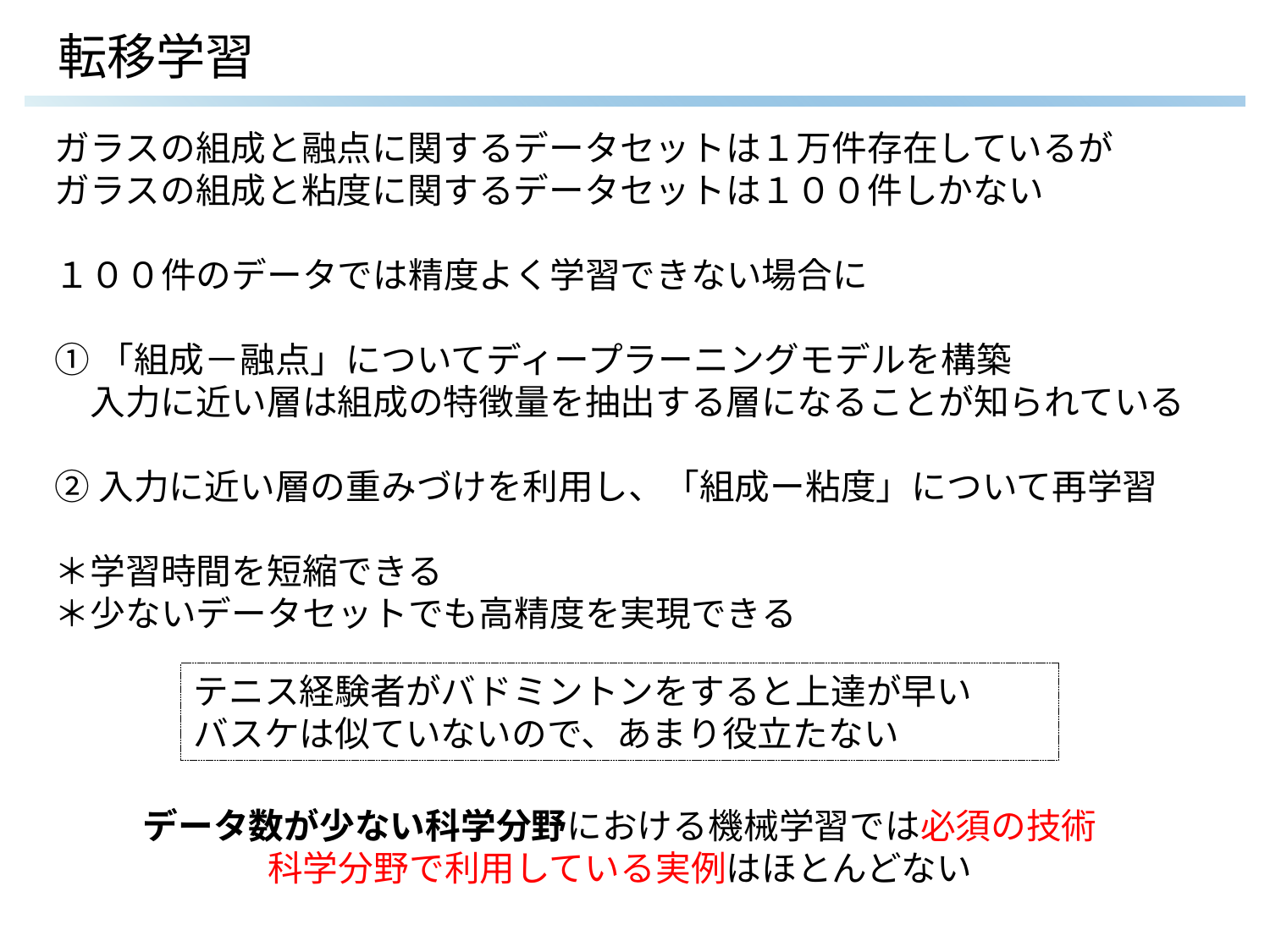

# 転移学習
ガラスの組成と融点に関するデータセットは１万件存在しているが
ガラスの組成と粘度に関するデータセットは１００件しかない

１００件のデータでは精度よく学習できない場合に

①「組成－融点」についてディープラーニングモデルを構築
　入力に近い層は組成の特徴量を抽出する層になることが知られている

②入力に近い層の重みづけを利用し、「組成ー粘度」について再学習

＊学習時間を短縮できる
＊少ないデータセットでも高精度を実現できる

データ数が少ない科学分野における機械学習では必須の技術
科学分野で利用している実例はほとんどない
テニス経験者がバドミントンをすると上達が早い
バスケは似ていないので、あまり役立たない